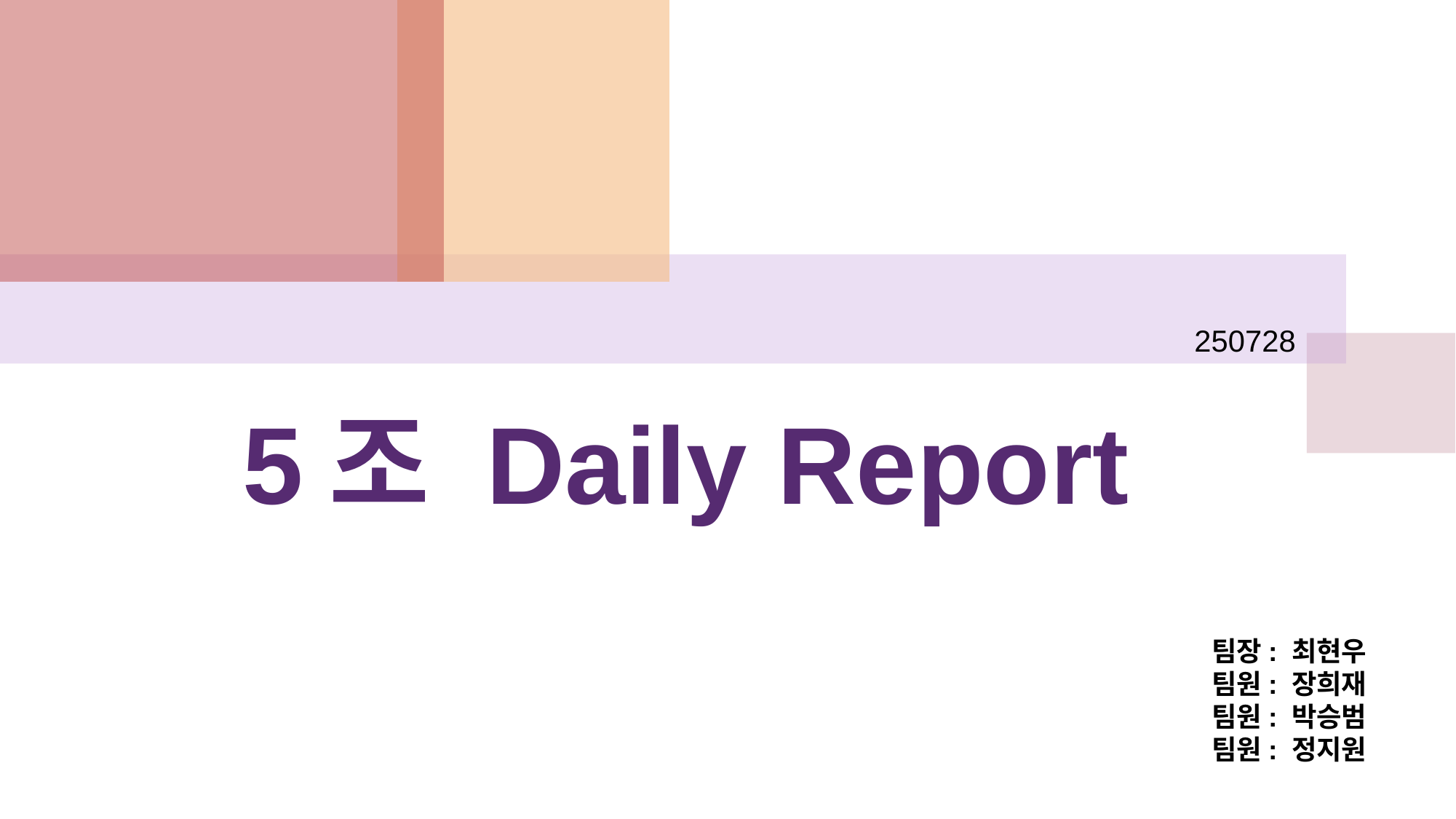

250728
# 5조 Daily Report
팀장: 최현우
팀원: 장희재
팀원: 박승범
팀원: 정지원